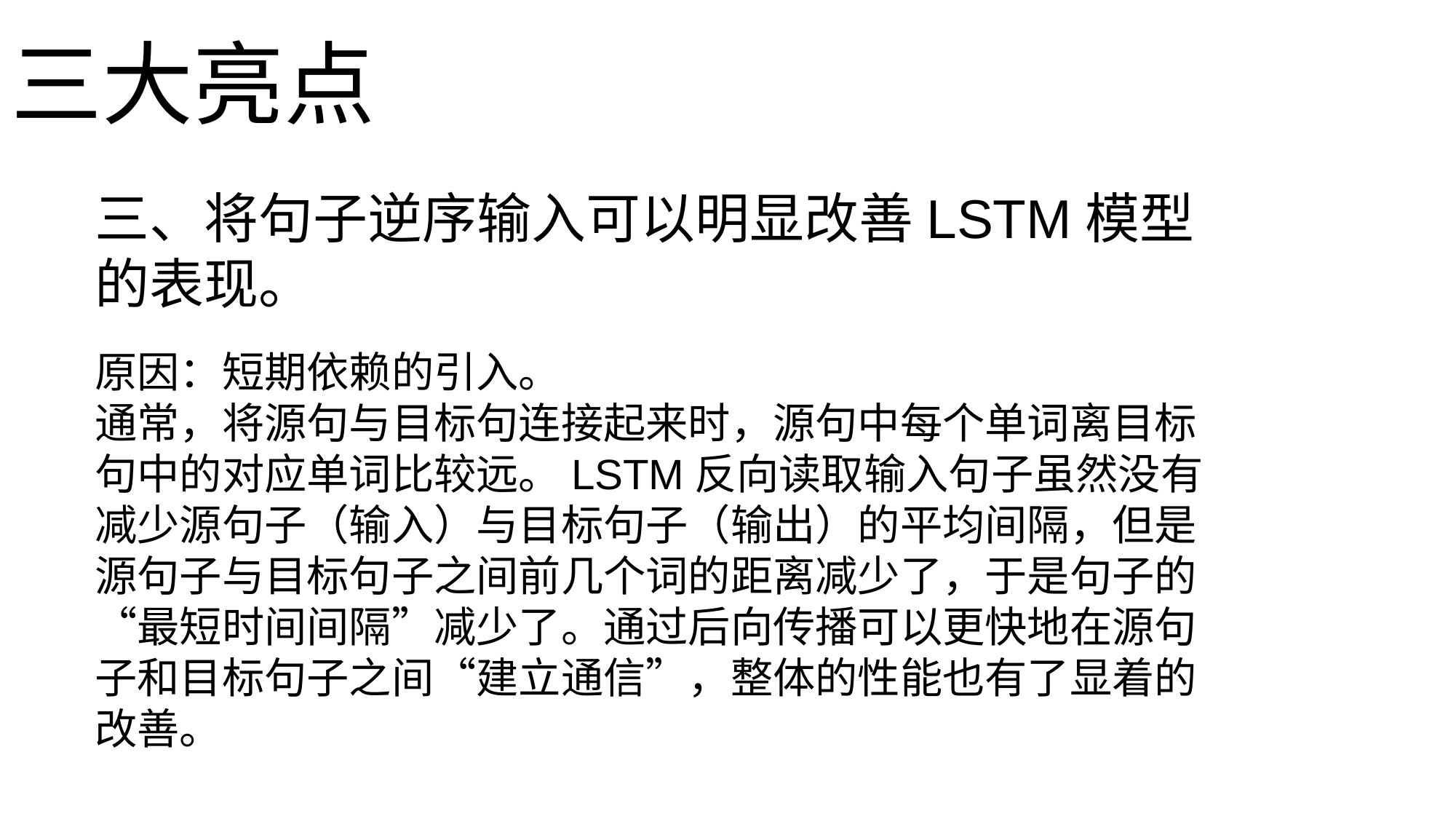

三大亮点
三、将句子逆序输入可以明显改善LSTM模型的表现。
原因：短期依赖的引入。
通常，将源句与目标句连接起来时，源句中每个单词离目标句中的对应单词比较远。LSTM反向读取输入句子虽然没有减少源句子（输入）与目标句子（输出）的平均间隔，但是源句子与目标句子之间前几个词的距离减少了，于是句子的“最短时间间隔”减少了。通过后向传播可以更快地在源句子和目标句子之间“建立通信”，整体的性能也有了显着的改善。